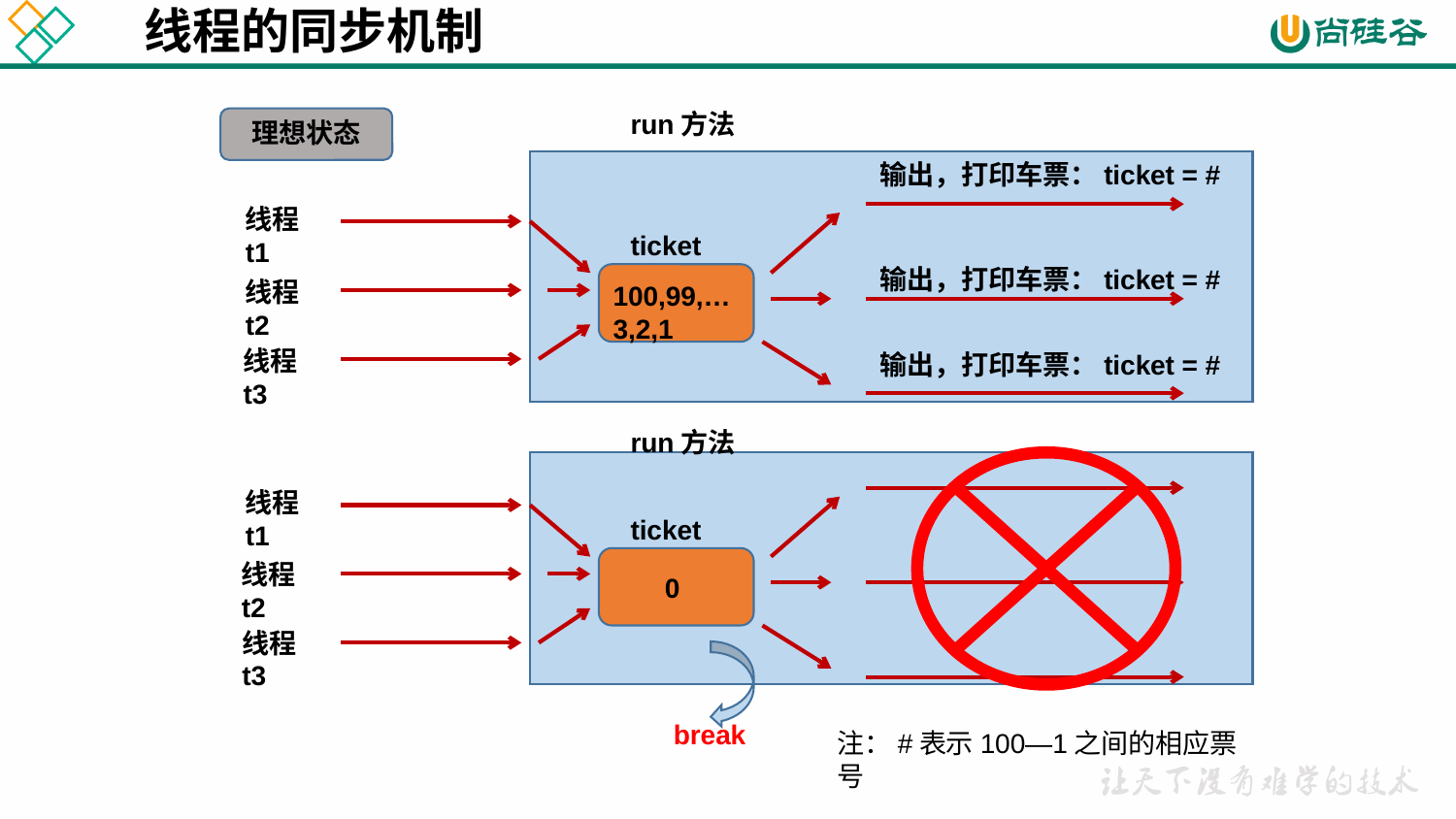

# 线程的同步机制
run方法
理想状态

输出，打印车票：ticket = #

线程t1
ticket
输出，打印车票：ticket = #

线程t2
100,99,…3,2,1
线程t3
输出，打印车票：ticket = #
run方法

线程t1
ticket

线程t2
0
线程t3

break
注：#表示100—1之间的相应票号